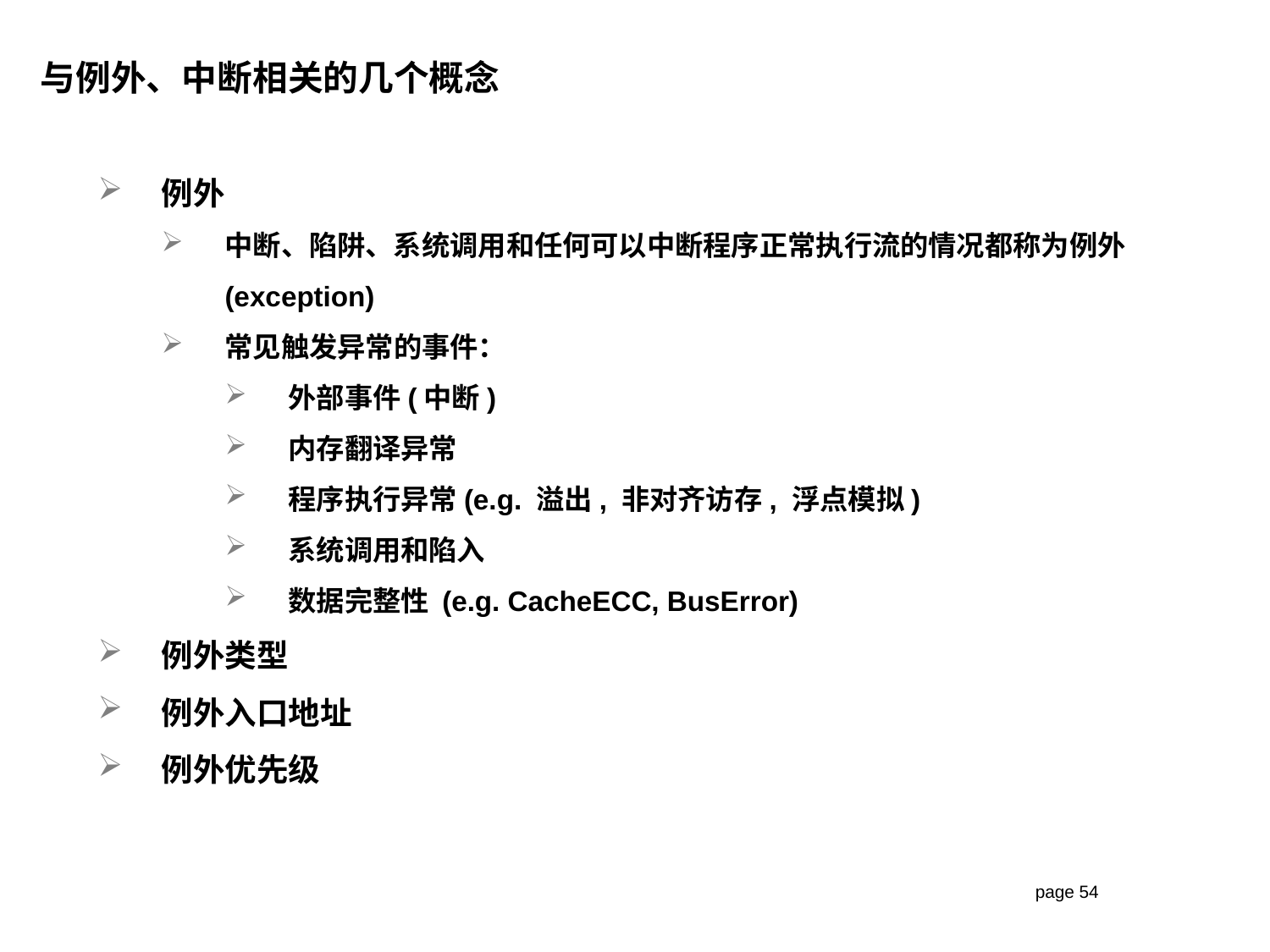

与例外、中断相关的几个概念
例外
中断、陷阱、系统调用和任何可以中断程序正常执行流的情况都称为例外(exception)
常见触发异常的事件：
外部事件(中断)
内存翻译异常
程序执行异常(e.g. 溢出, 非对齐访存, 浮点模拟)
系统调用和陷入
数据完整性 (e.g. CacheECC, BusError)
例外类型
例外入口地址
例外优先级
page 54